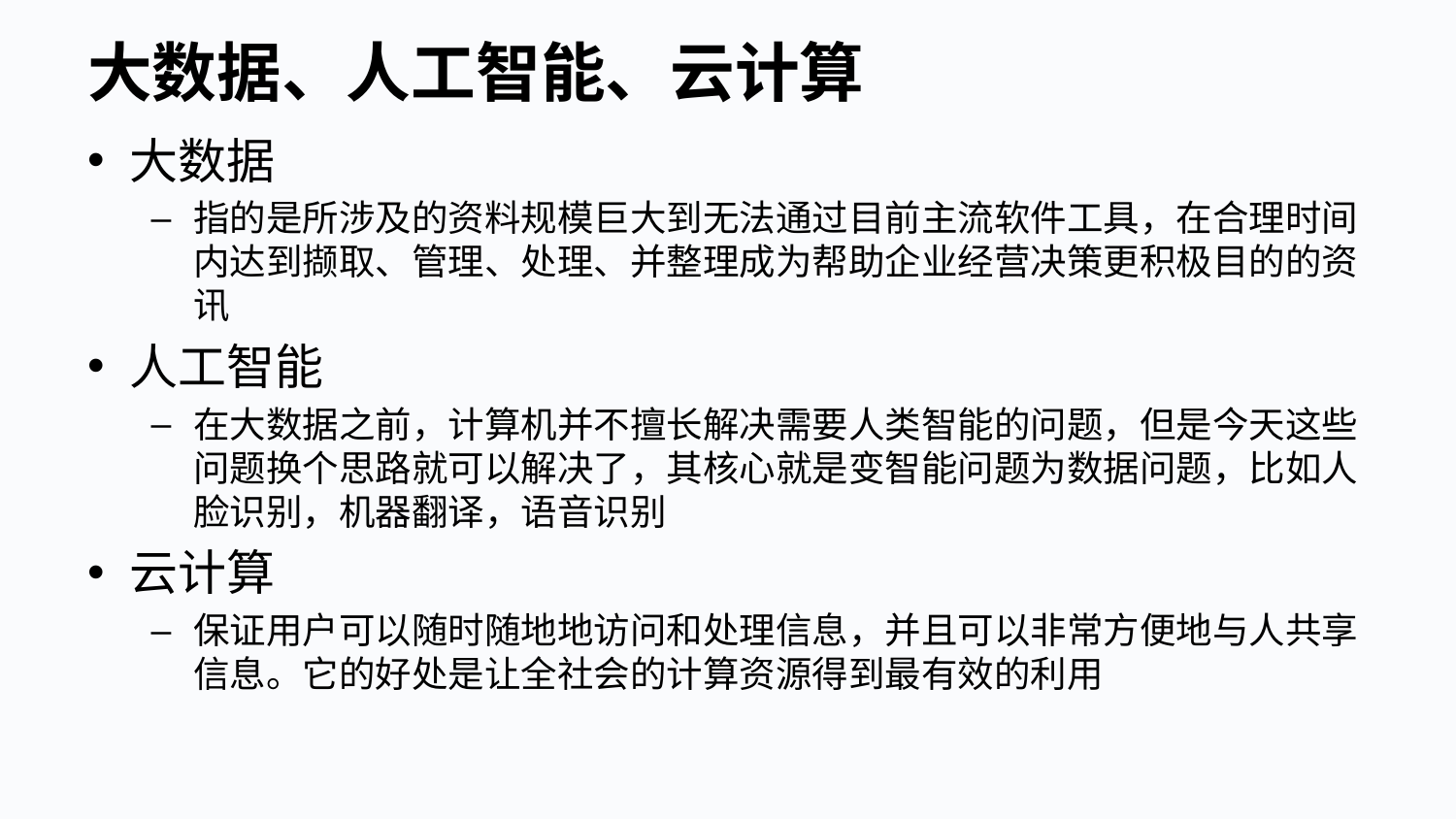

# 大数据、人工智能、云计算
大数据
指的是所涉及的资料规模巨大到无法通过目前主流软件工具，在合理时间内达到撷取、管理、处理、并整理成为帮助企业经营决策更积极目的的资讯
人工智能
在大数据之前，计算机并不擅长解决需要人类智能的问题，但是今天这些问题换个思路就可以解决了，其核心就是变智能问题为数据问题，比如人脸识别，机器翻译，语音识别
云计算
保证用户可以随时随地地访问和处理信息，并且可以非常方便地与人共享信息。它的好处是让全社会的计算资源得到最有效的利用